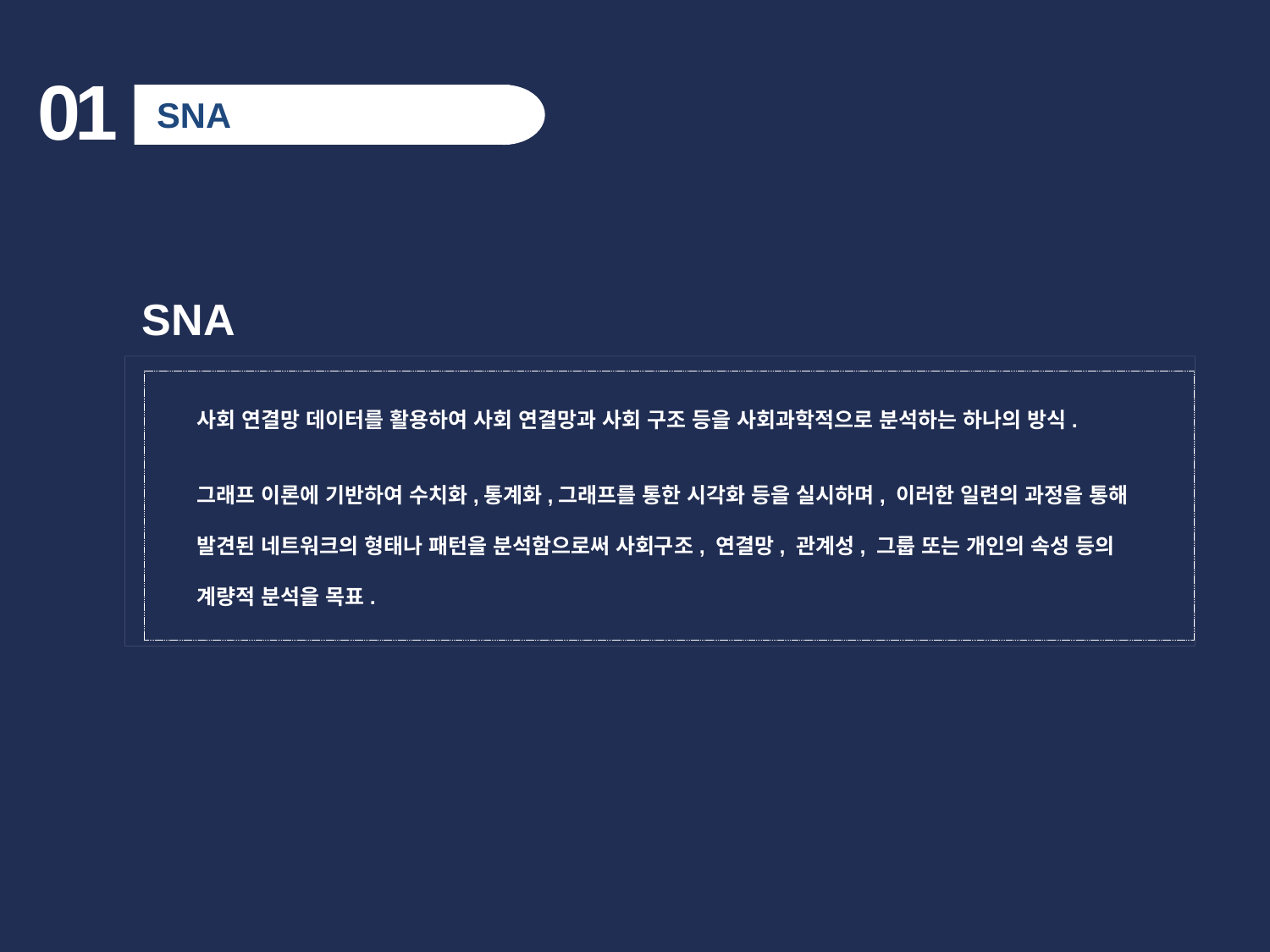

01

SNA
SNA

사회 연결망 데이터를 활용하여 사회 연결망과 사회 구조 등을 사회과학적으로 분석하는 하나의 방식.

그래프 이론에 기반하여 수치화,통계화,그래프를 통한 시각화 등을 실시하며, 이러한 일련의 과정을 통해

발견된 네트워크의 형태나 패턴을 분석함으로써 사회구조, 연결망, 관계성, 그룹 또는 개인의 속성 등의

계량적 분석을 목표.